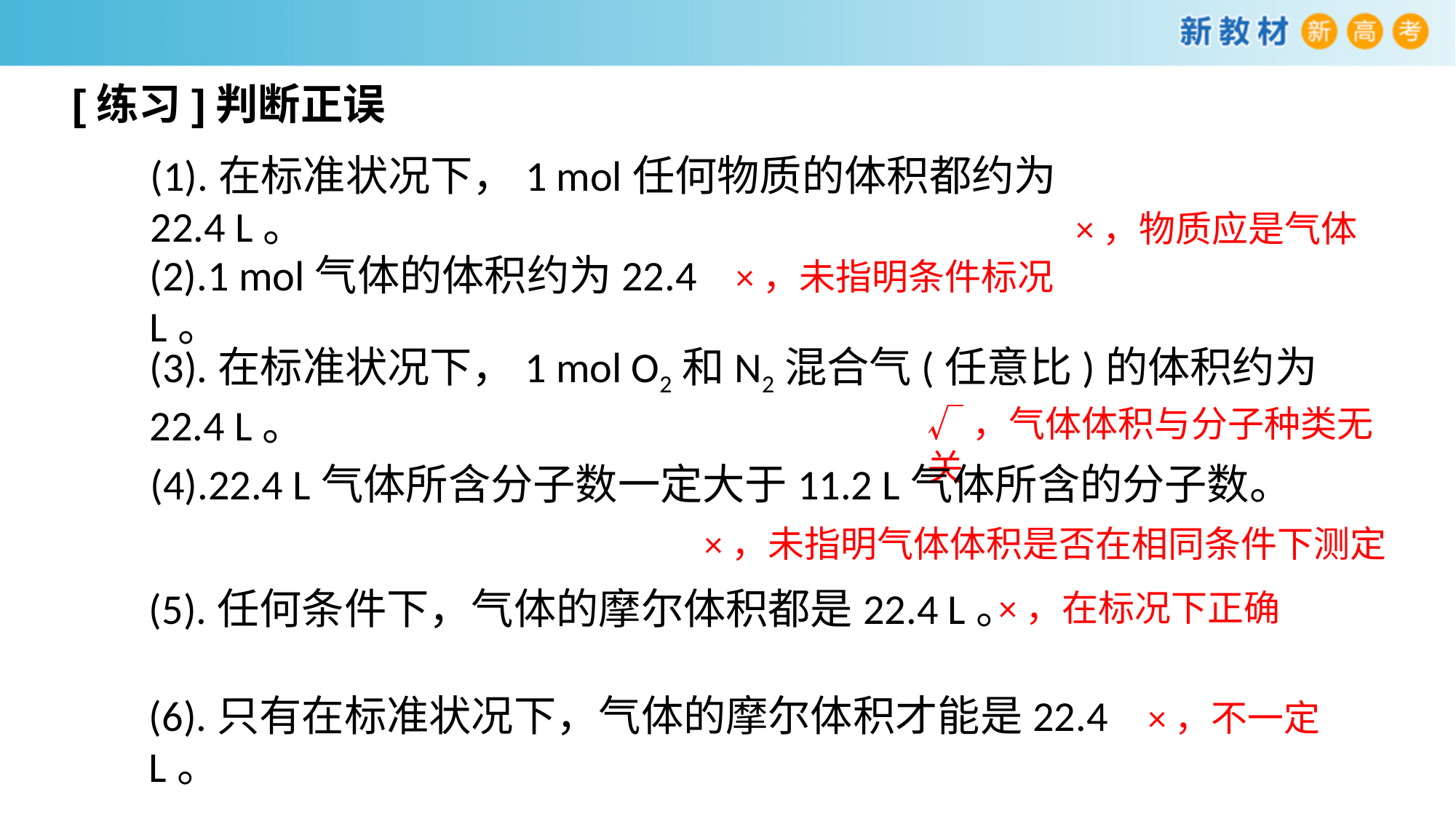

[练习]判断正误
(1).在标准状况下，1 mol任何物质的体积都约为22.4 L。
×，物质应是气体
(2).1 mol气体的体积约为22.4 L。
×，未指明条件标况
(3).在标准状况下，1 mol O2和N2混合气(任意比)的体积约为22.4 L。
学
√，气体体积与分子种类无关
(4).22.4 L气体所含分子数一定大于11.2 L气体所含的分子数。

×，未指明气体体积是否在相同条件下测定
(5).任何条件下，气体的摩尔体积都是22.4 L。
×，在标况下正确
(6).只有在标准状况下，气体的摩尔体积才能是22.4 L。
×，不一定